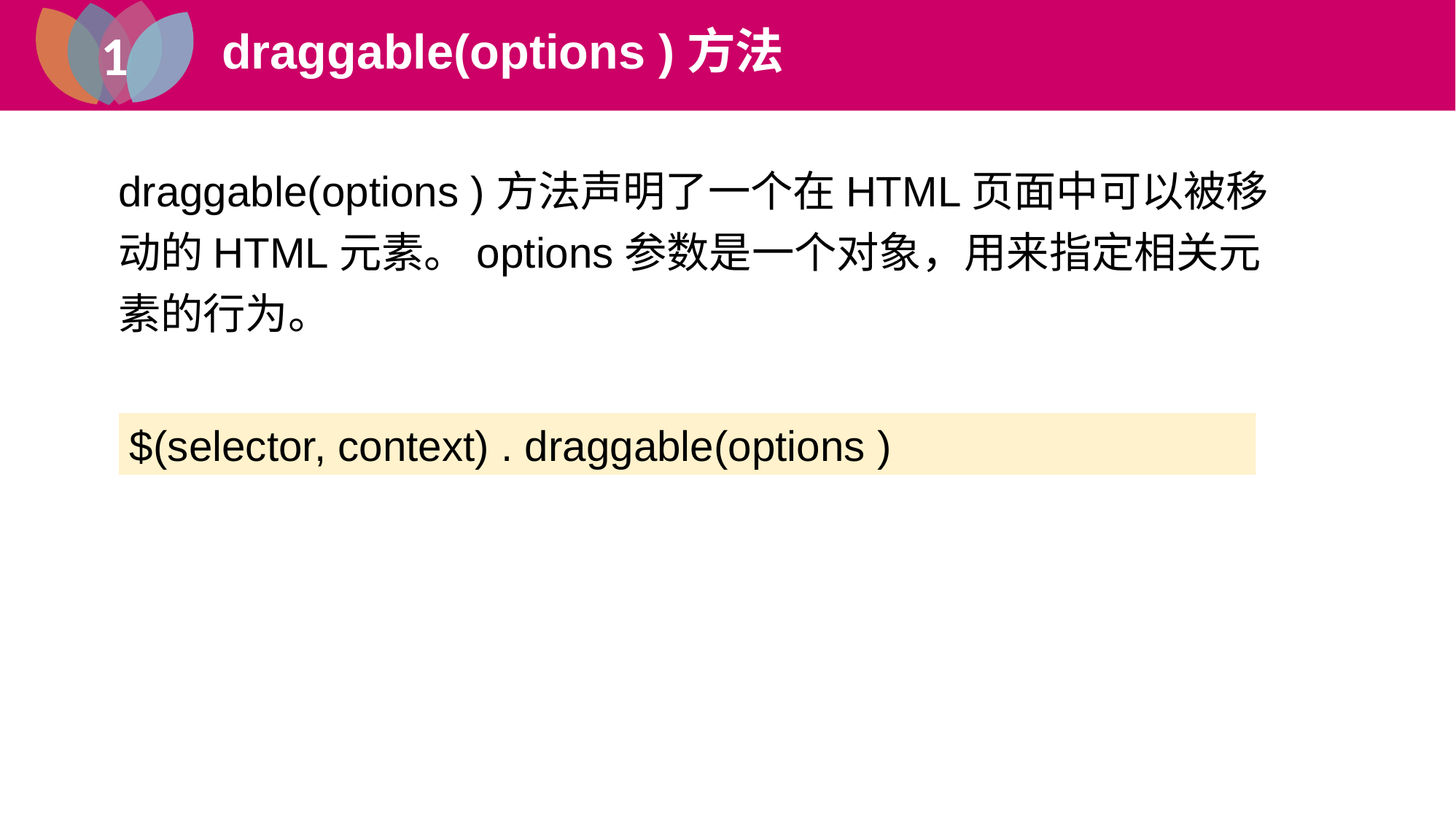

1
draggable(options )方法
1
jQuery UI
draggable(options )方法声明了一个在HTML页面中可以被移动的HTML元素。options参数是一个对象，用来指定相关元素的行为。

$(selector, context) . draggable(options )